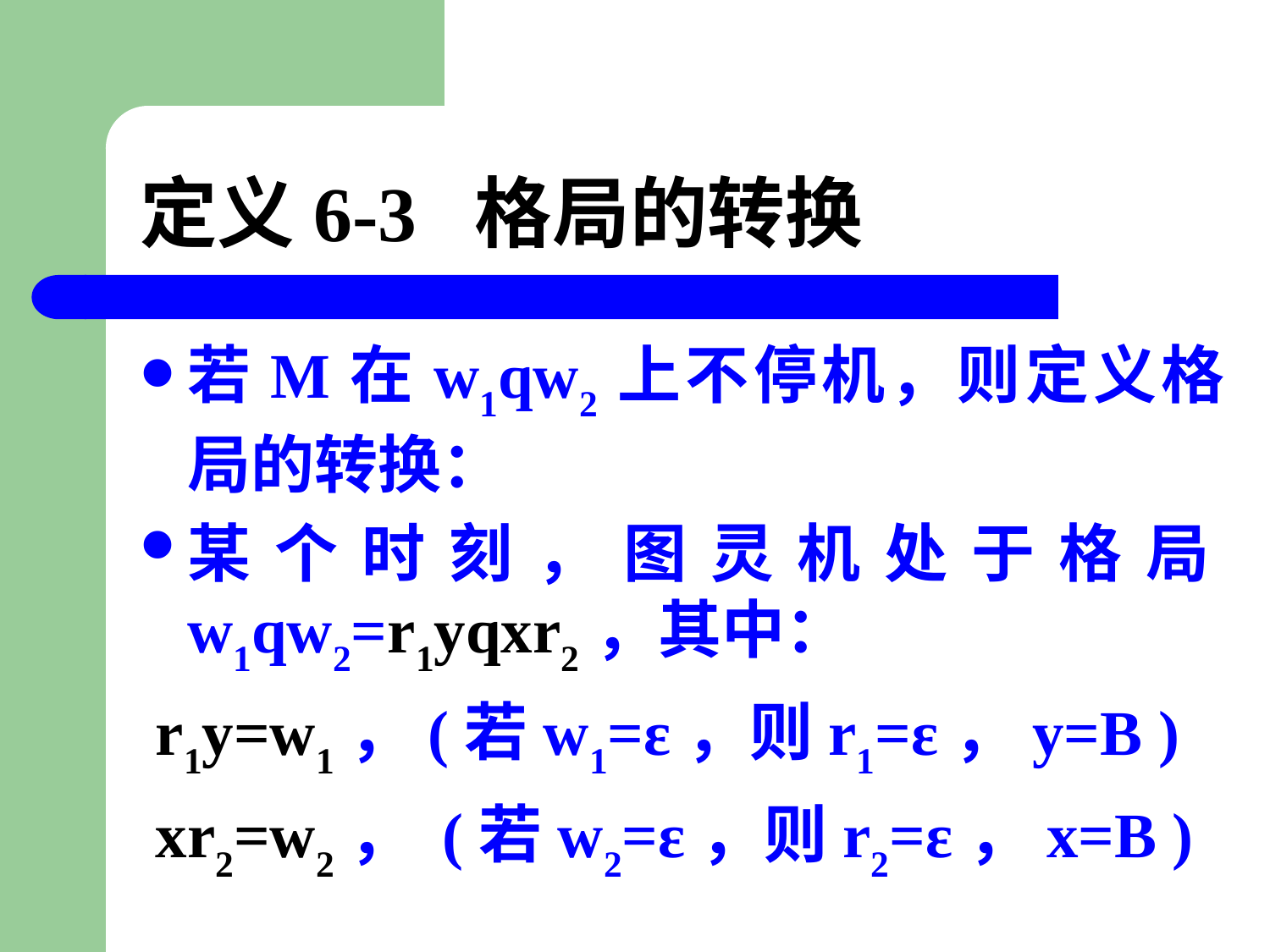

# 定义6-3  格局的转换
若M在w1qw2上不停机，则定义格局的转换：
某个时刻，图灵机处于格局w1qw2=r1yqxr2，其中：
 r1y=w1，(若w1=ε，则r1=ε，y=B )
 xr2=w2， (若w2=ε，则r2=ε，x=B )